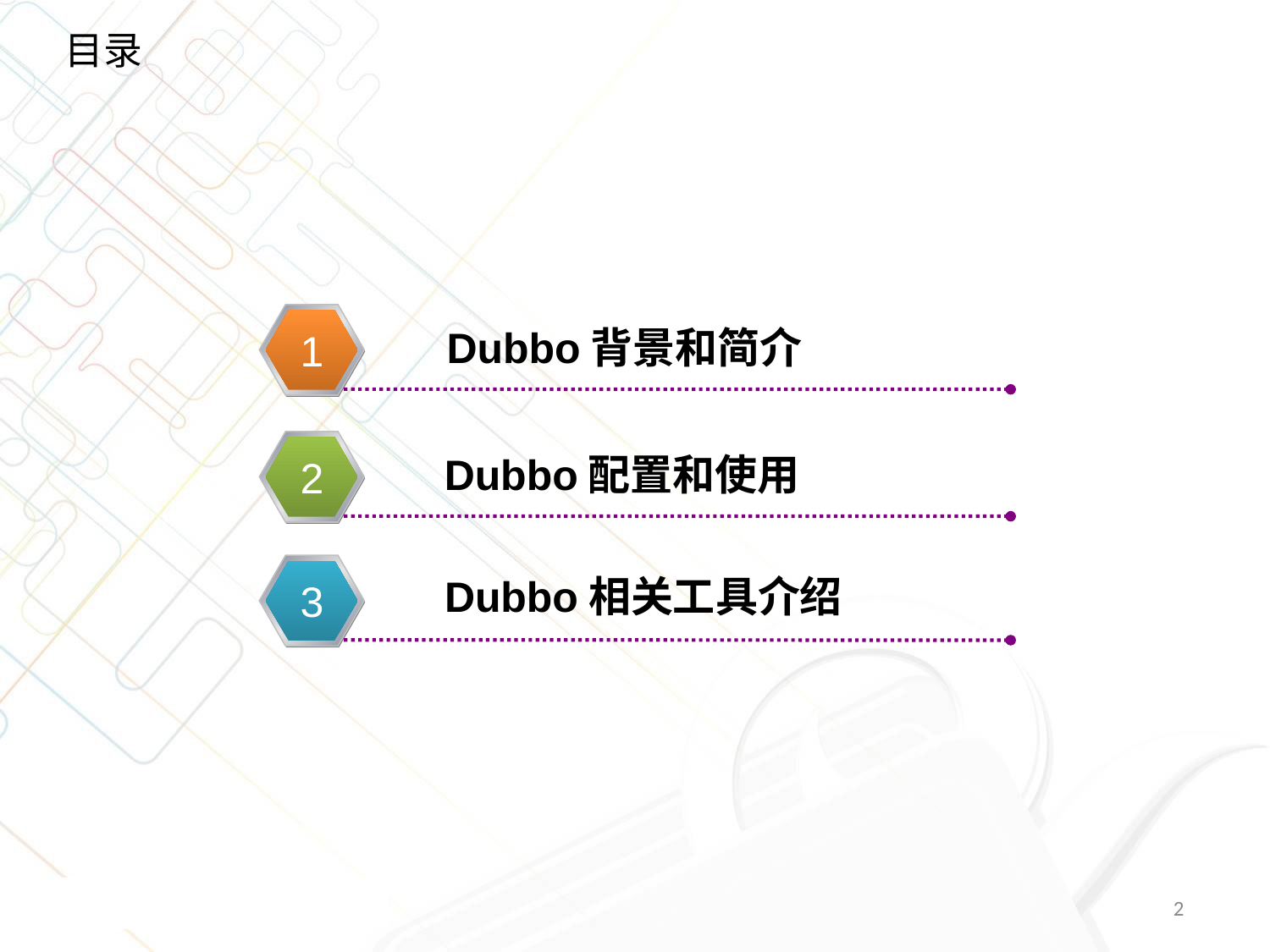

目录

Dubbo背景和简介
1

Dubbo配置和使用
2

Dubbo相关工具介绍
3

2